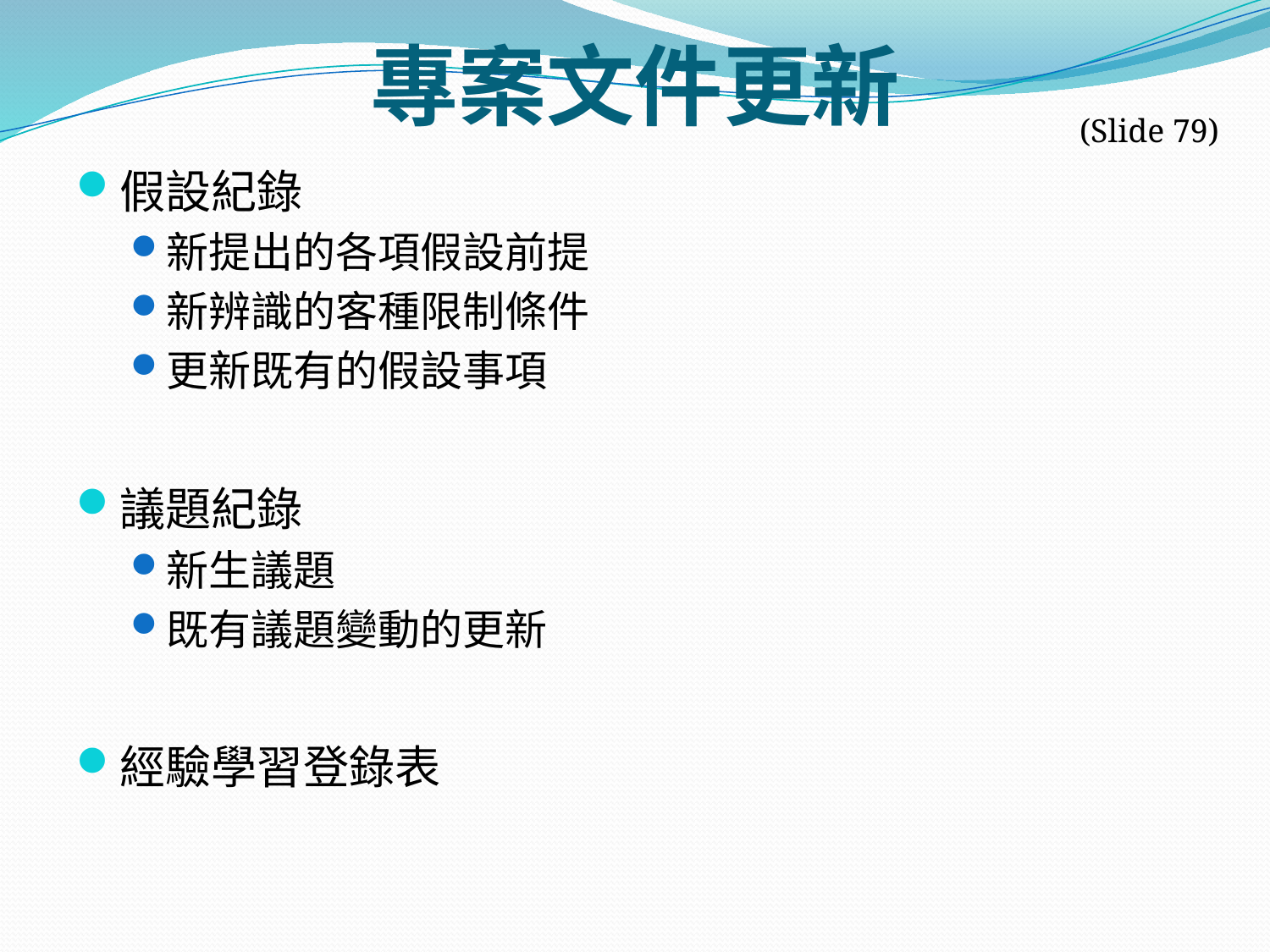

# 專案文件更新
(Slide 79)
假設紀錄
新提出的各項假設前提
新辨識的客種限制條件
更新既有的假設事項

議題紀錄
新生議題
既有議題變動的更新

經驗學習登錄表